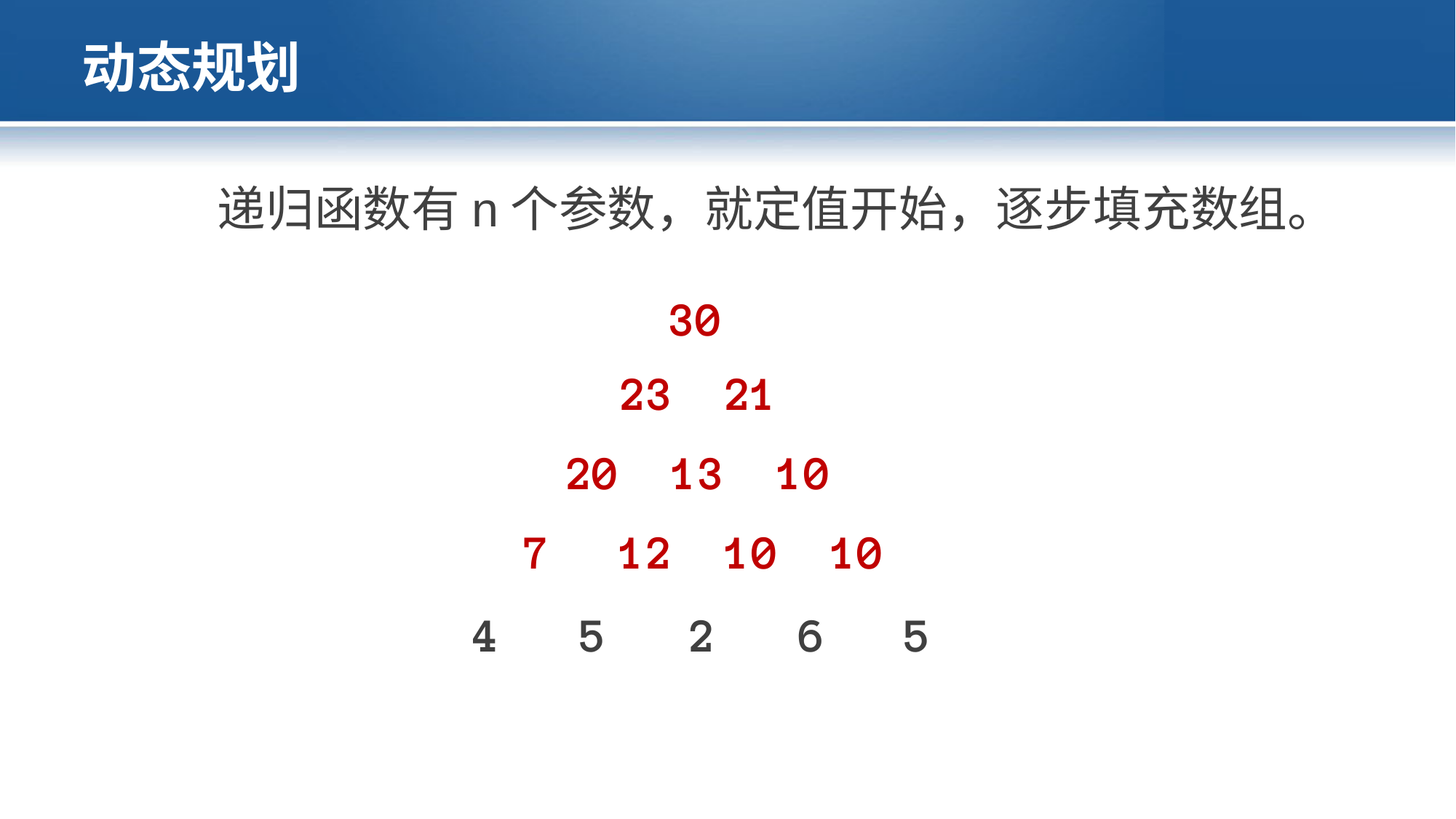

# 动态规划
递归函数有n个参数，就定值开始，逐步填充数组。
30
7
|  |  |  | 23 | 21 |  |  |
| --- | --- | --- | --- | --- | --- | --- |
|  |  | 20 | 13 | 10 |  |  |
|  |  |  |  |  |  |  |
| 7 |  |  | 12 | 10 | 10 |  |
| 4 |  | 5 | 2 | 6 |  | 5 |

3
8

8
1
0

2
7
4
4